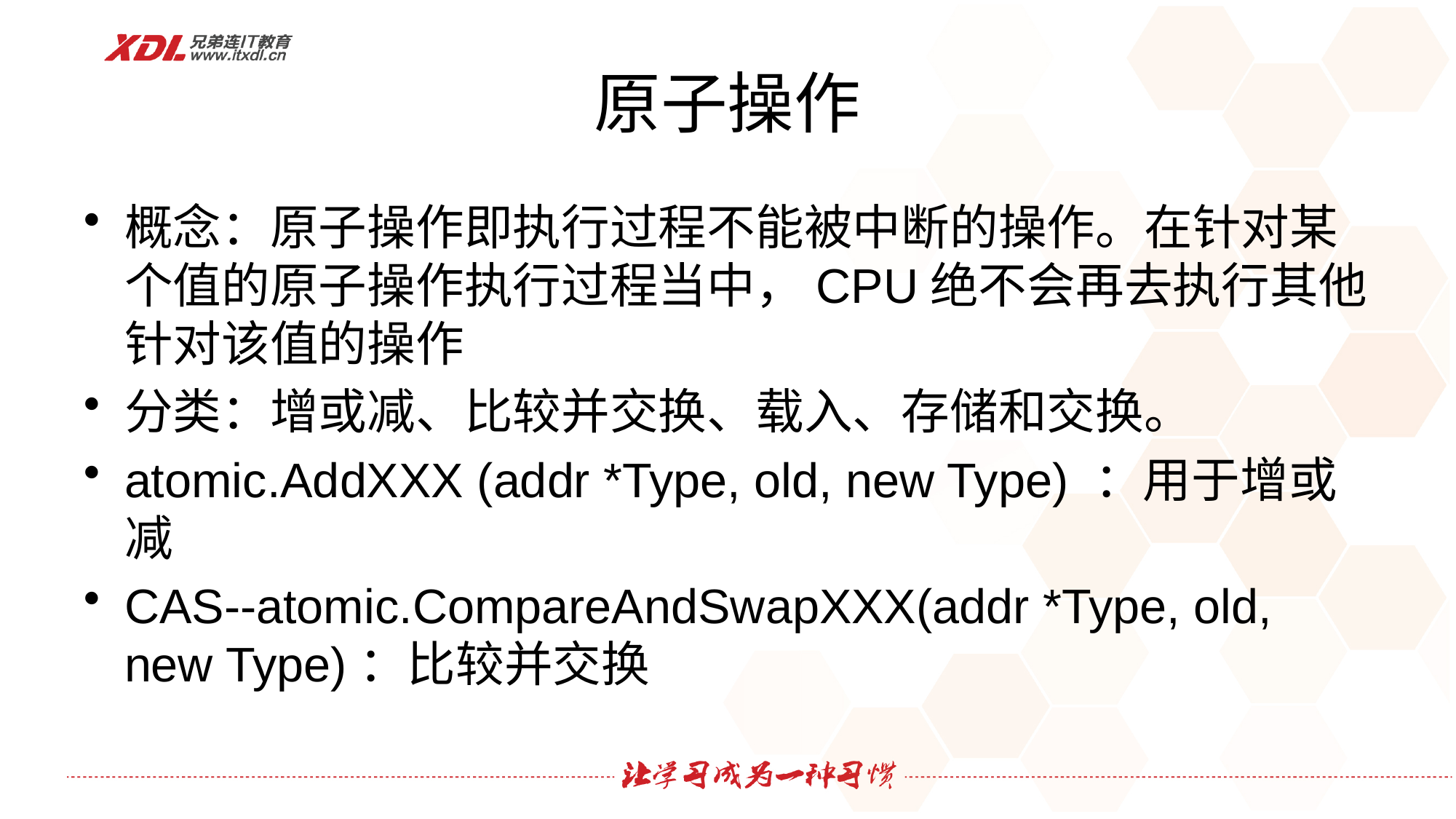

# 原子操作
概念：原子操作即执行过程不能被中断的操作。在针对某个值的原子操作执行过程当中，CPU绝不会再去执行其他针对该值的操作
分类：增或减、比较并交换、载入、存储和交换。
atomic.AddXXX (addr *Type, old, new Type) ：用于增或减
CAS--atomic.CompareAndSwapXXX(addr *Type, old, new Type)：比较并交换